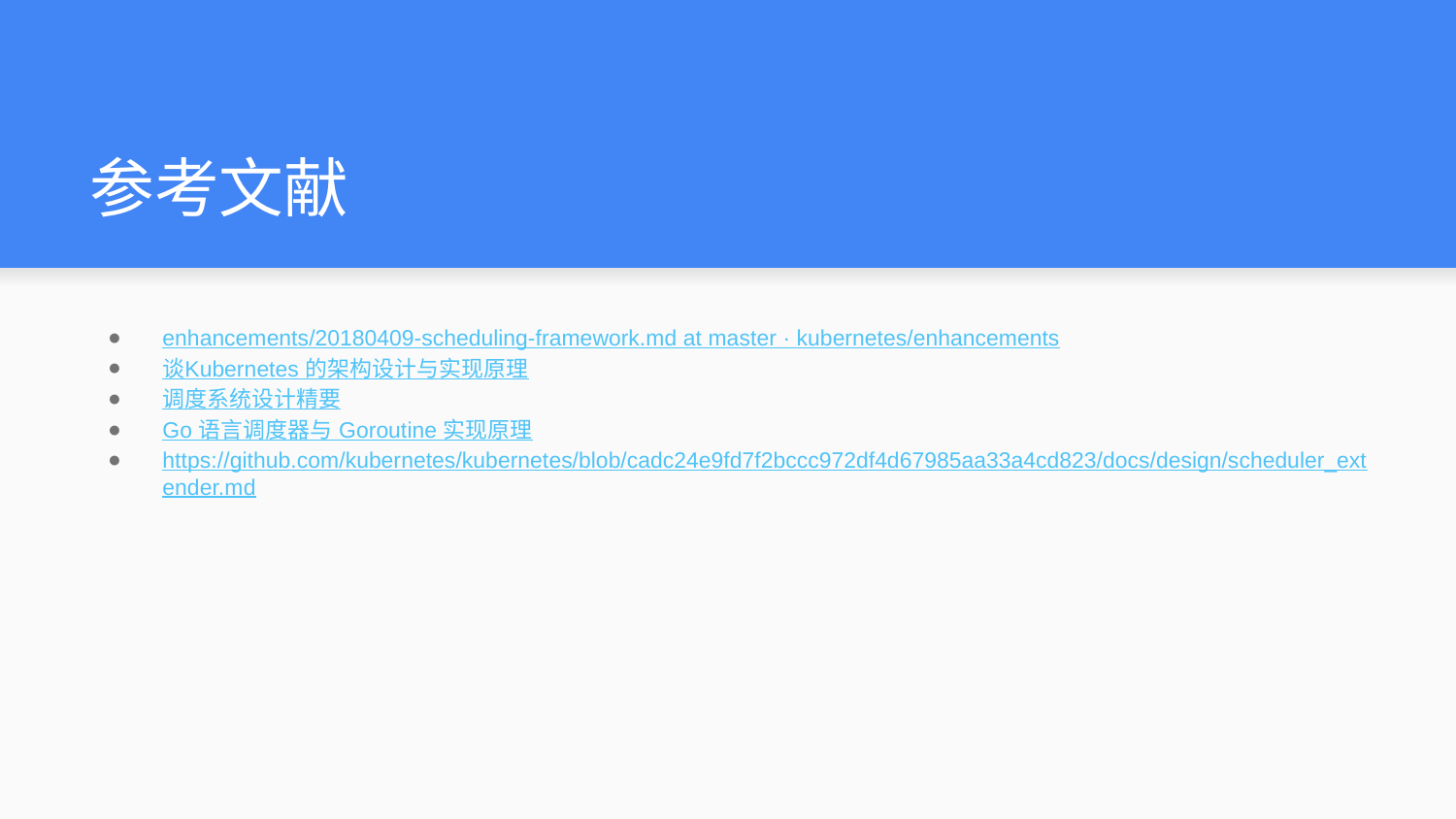

# 参考文献
enhancements/20180409-scheduling-framework.md at master · kubernetes/enhancements
谈Kubernetes 的架构设计与实现原理
调度系统设计精要
Go 语言调度器与 Goroutine 实现原理
https://github.com/kubernetes/kubernetes/blob/cadc24e9fd7f2bccc972df4d67985aa33a4cd823/docs/design/scheduler_extender.md